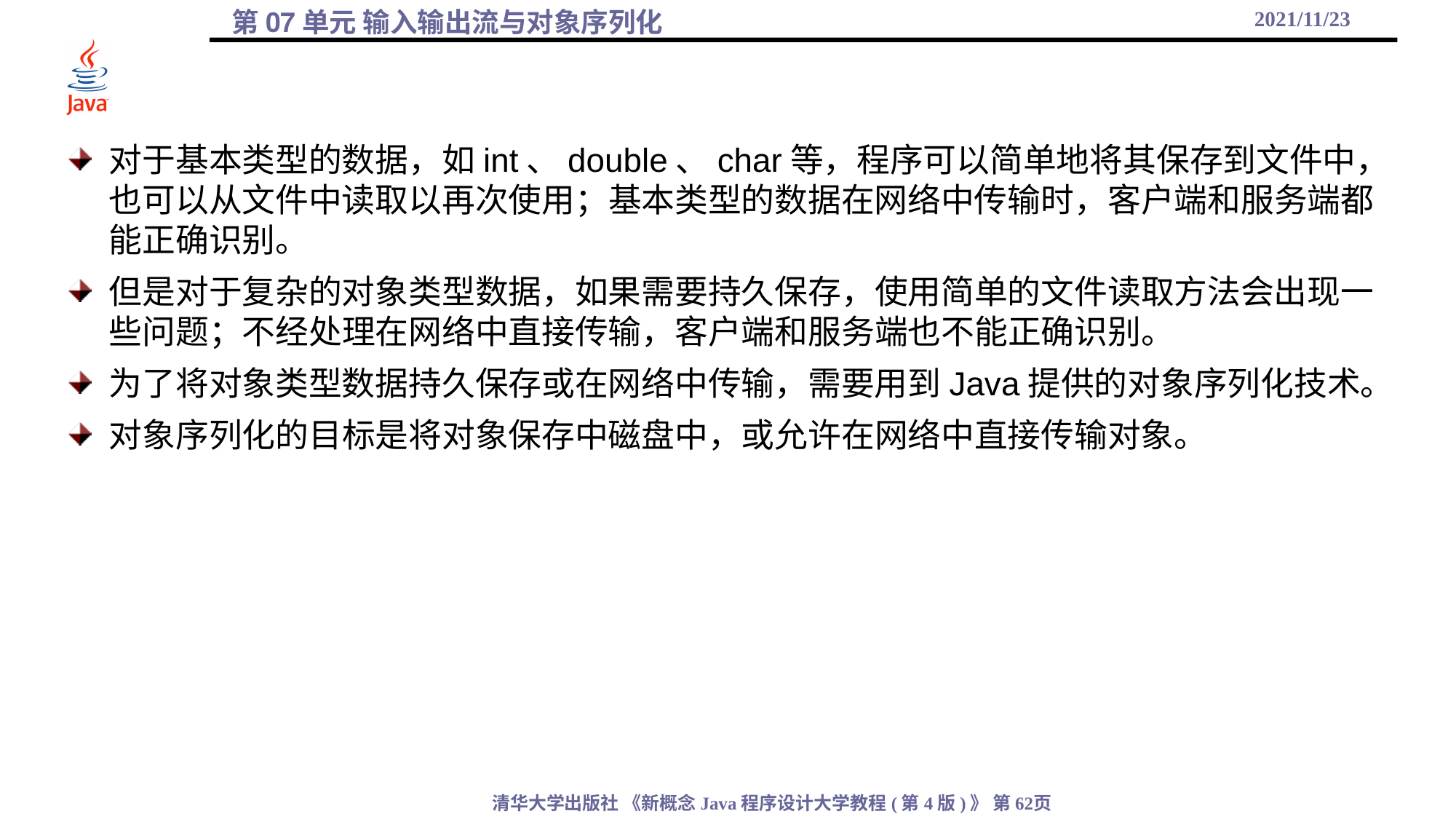

2021/11/23
对于基本类型的数据，如int、double、char等，程序可以简单地将其保存到文件中，也可以从文件中读取以再次使用；基本类型的数据在网络中传输时，客户端和服务端都能正确识别。
但是对于复杂的对象类型数据，如果需要持久保存，使用简单的文件读取方法会出现一些问题；不经处理在网络中直接传输，客户端和服务端也不能正确识别。
为了将对象类型数据持久保存或在网络中传输，需要用到Java提供的对象序列化技术。
对象序列化的目标是将对象保存中磁盘中，或允许在网络中直接传输对象。